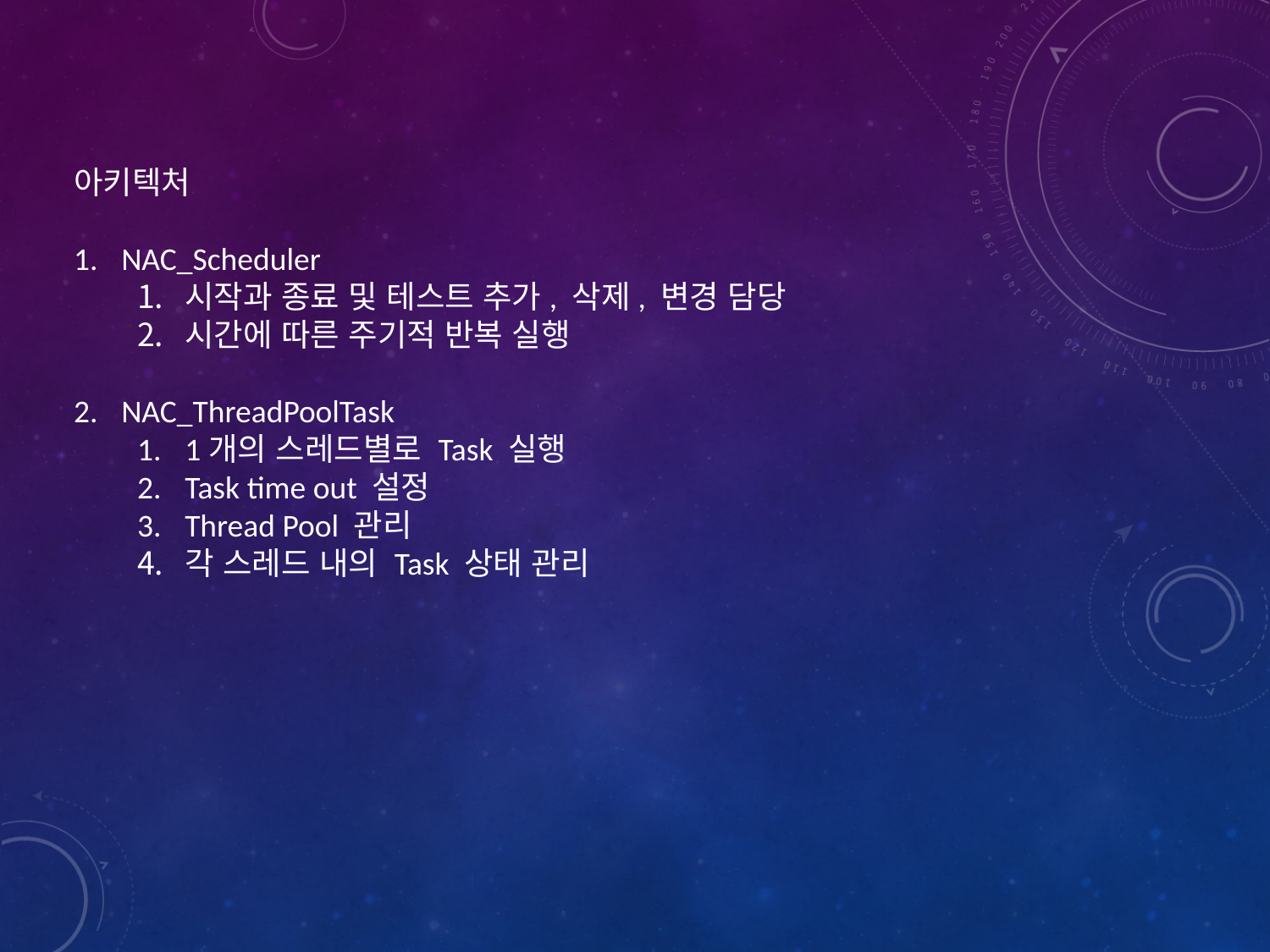

아키텍처

NAC_Scheduler
시작과 종료 및 테스트 추가, 삭제, 변경 담당
시간에 따른 주기적 반복 실행

NAC_ThreadPoolTask
1개의 스레드별로 Task 실행
Task time out 설정
Thread Pool 관리
각 스레드 내의 Task 상태 관리